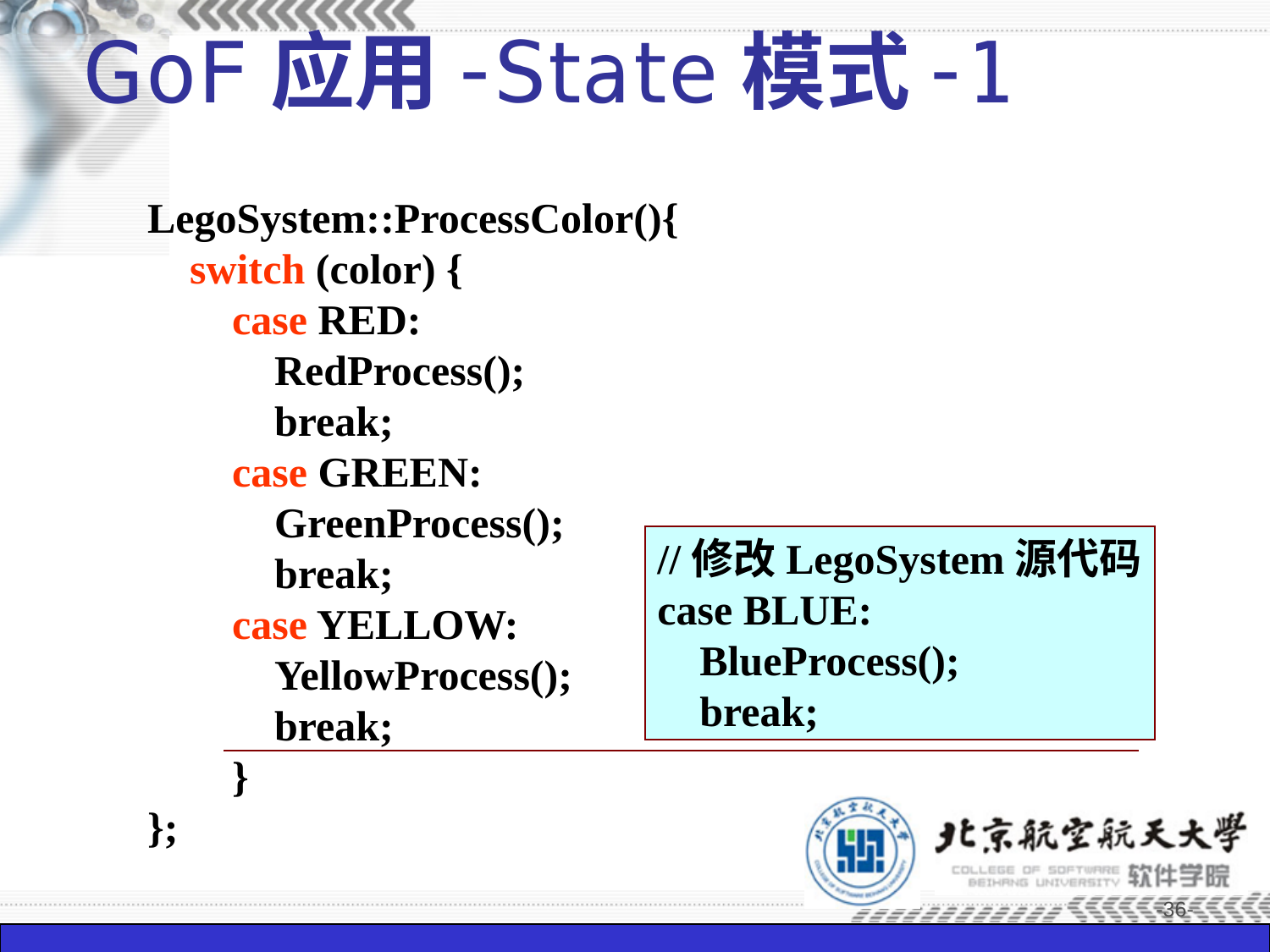

# GoF应用-State模式-1
LegoSystem::ProcessColor(){
    switch (color) {
        case RED:
	RedProcess();
	break;
        case GREEN:
	GreenProcess();
	break;
        case YELLOW:
	YellowProcess();
	break;
        }
};
//修改LegoSystem源代码
case BLUE:
    BlueProcess();
    break;
-36-